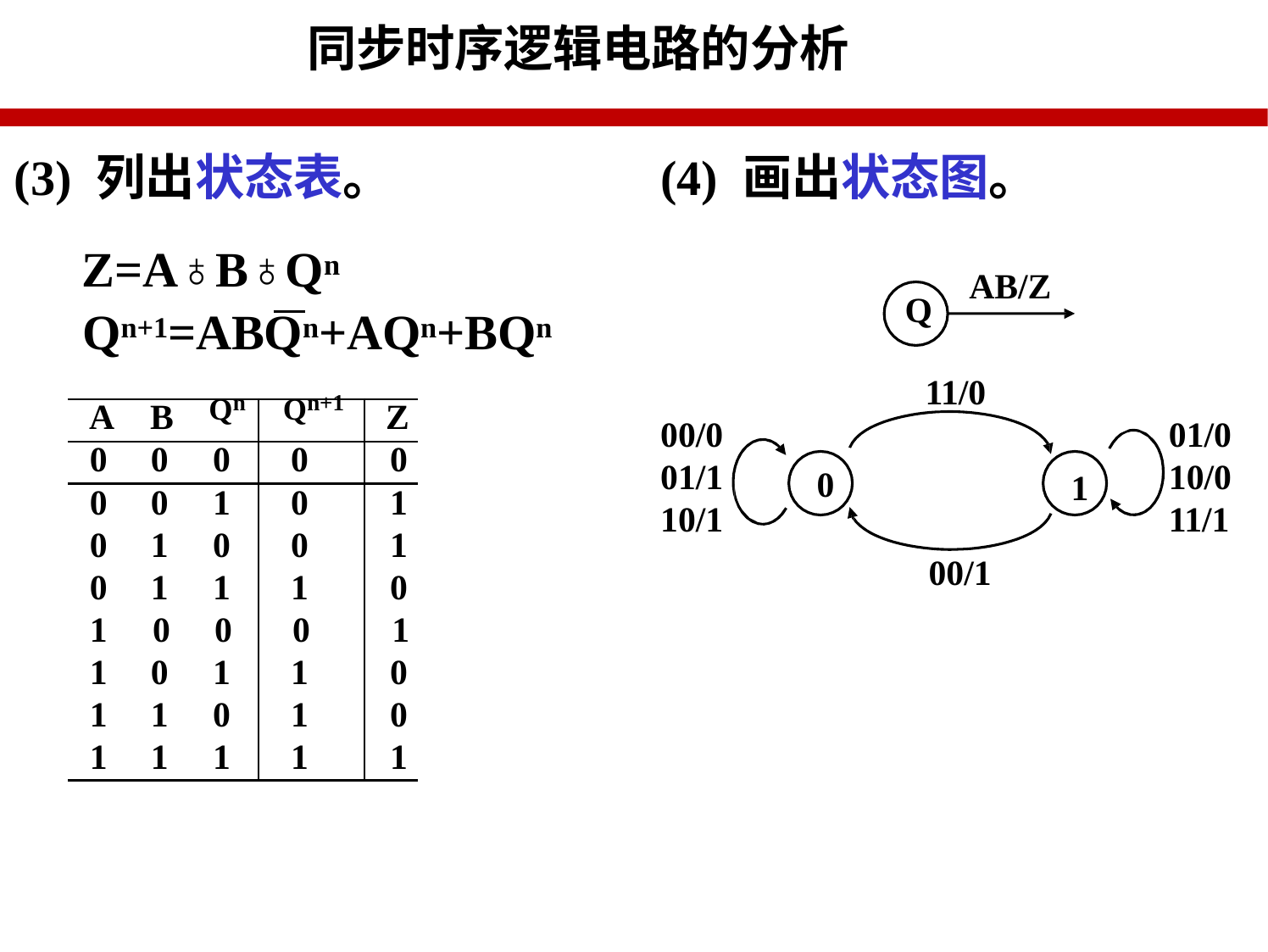

# 同步时序逻辑电路的分析
(3) 列出状态表。
Z=A♁B♁Qn  Qn+1=ABQn+AQn+BQn
(4) 画出状态图。
AB/Z

Q

11/0
| A | B | Qn | Qn+1 | Z |
| --- | --- | --- | --- | --- |
| 0 | 0 | 0 | 0 | 0 |
| 0 | 0 | 1 | 0 | 1 |
| 0 | 1 | 0 | 0 | 1 |
| 0 | 1 | 1 | 1 | 0 |
| 1 | 0 | 0 | 0 | 1 |
| 1 | 0 | 1 | 1 | 0 |
| 1 | 1 | 0 | 1 | 0 |
| 1 | 1 | 1 | 1 | 1 |

00/0
01/1
10/1
01/0
10/0
11/1

0
1

00/1